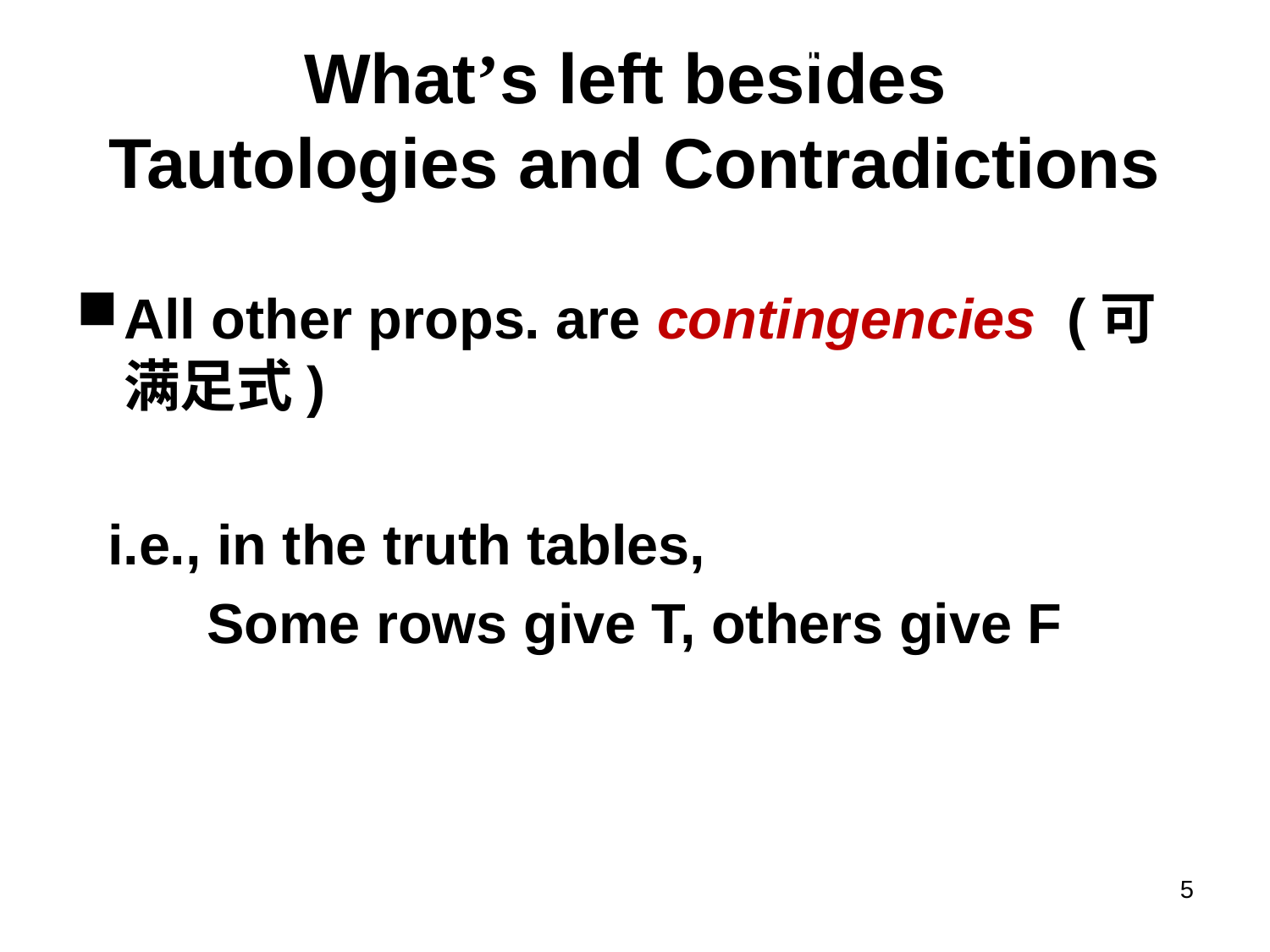

Topic #1.1 – Propositional Logic: Equivalences
# What’s left besides Tautologies and Contradictions
All other props. are contingencies  (可满足式)

  i.e., in the truth tables,
Some rows give T, others give F
5